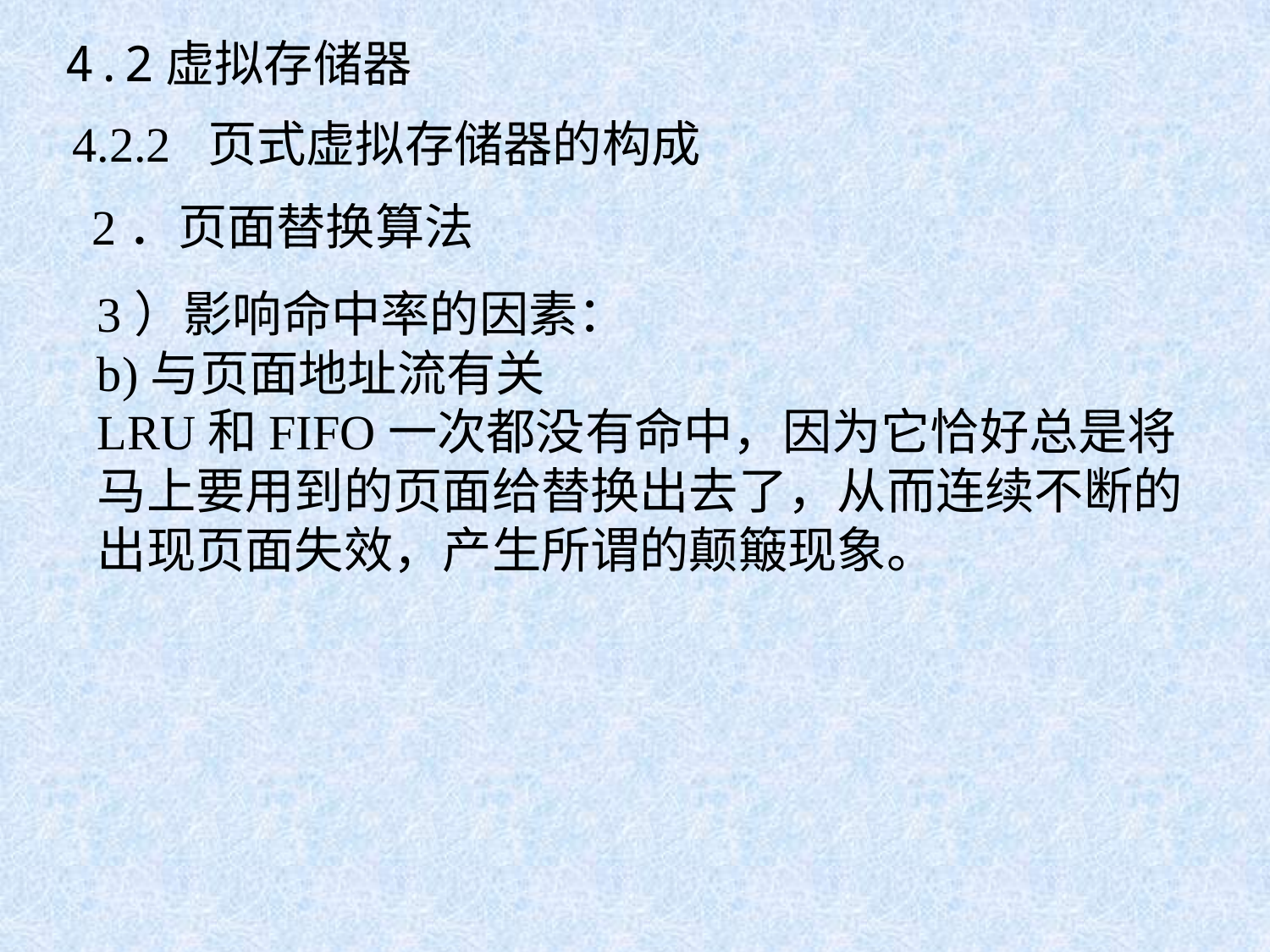

4.2虚拟存储器
4.2.2  页式虚拟存储器的构成
2．页面替换算法
3）影响命中率的因素：
b)与页面地址流有关
LRU和FIFO一次都没有命中，因为它恰好总是将马上要用到的页面给替换出去了，从而连续不断的出现页面失效，产生所谓的颠簸现象。